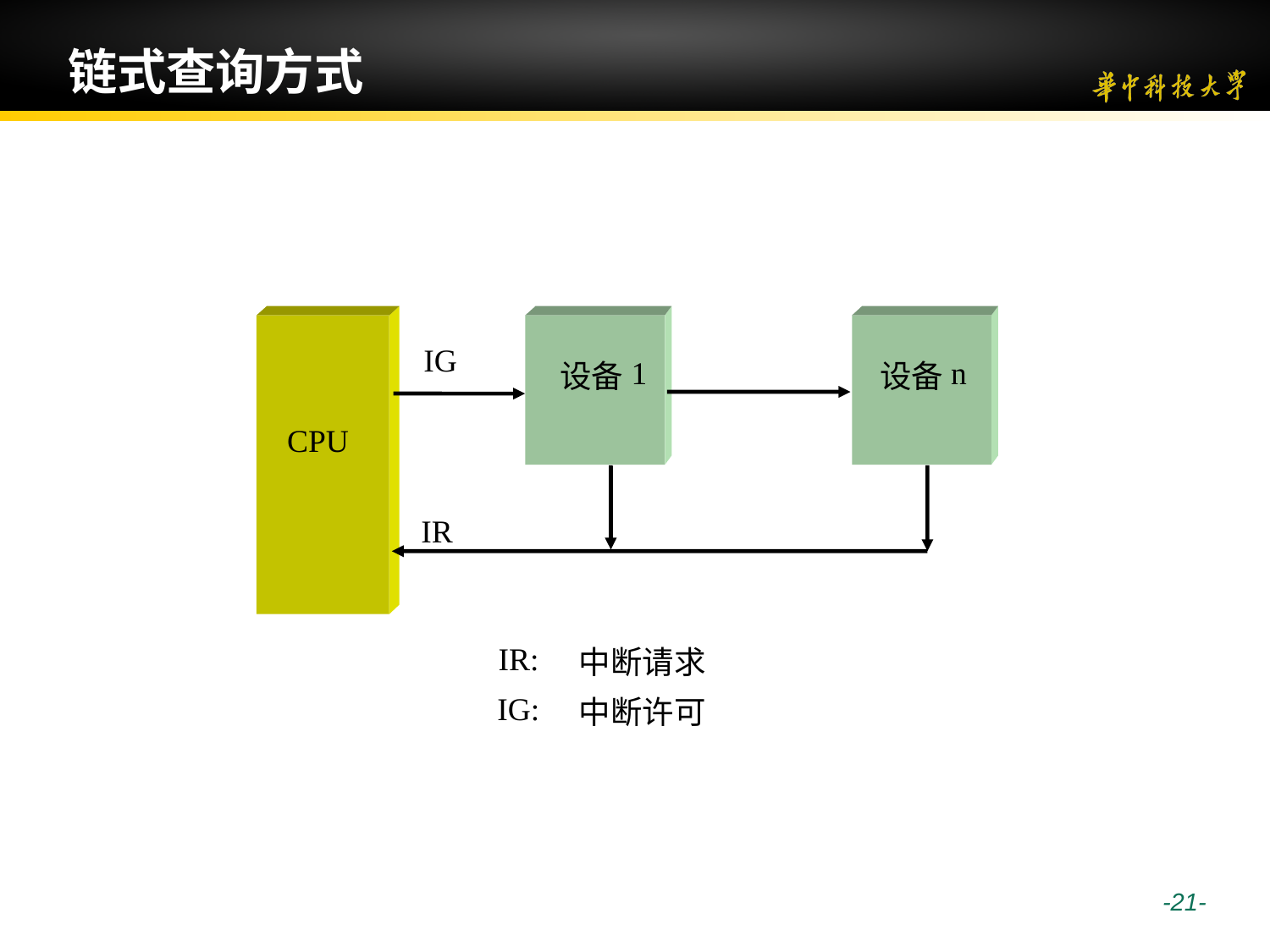

# 链式查询方式

IG

1
n
设备
设备

CPU

IR

IR:
中断请求

IG:
中断许可
 -21-